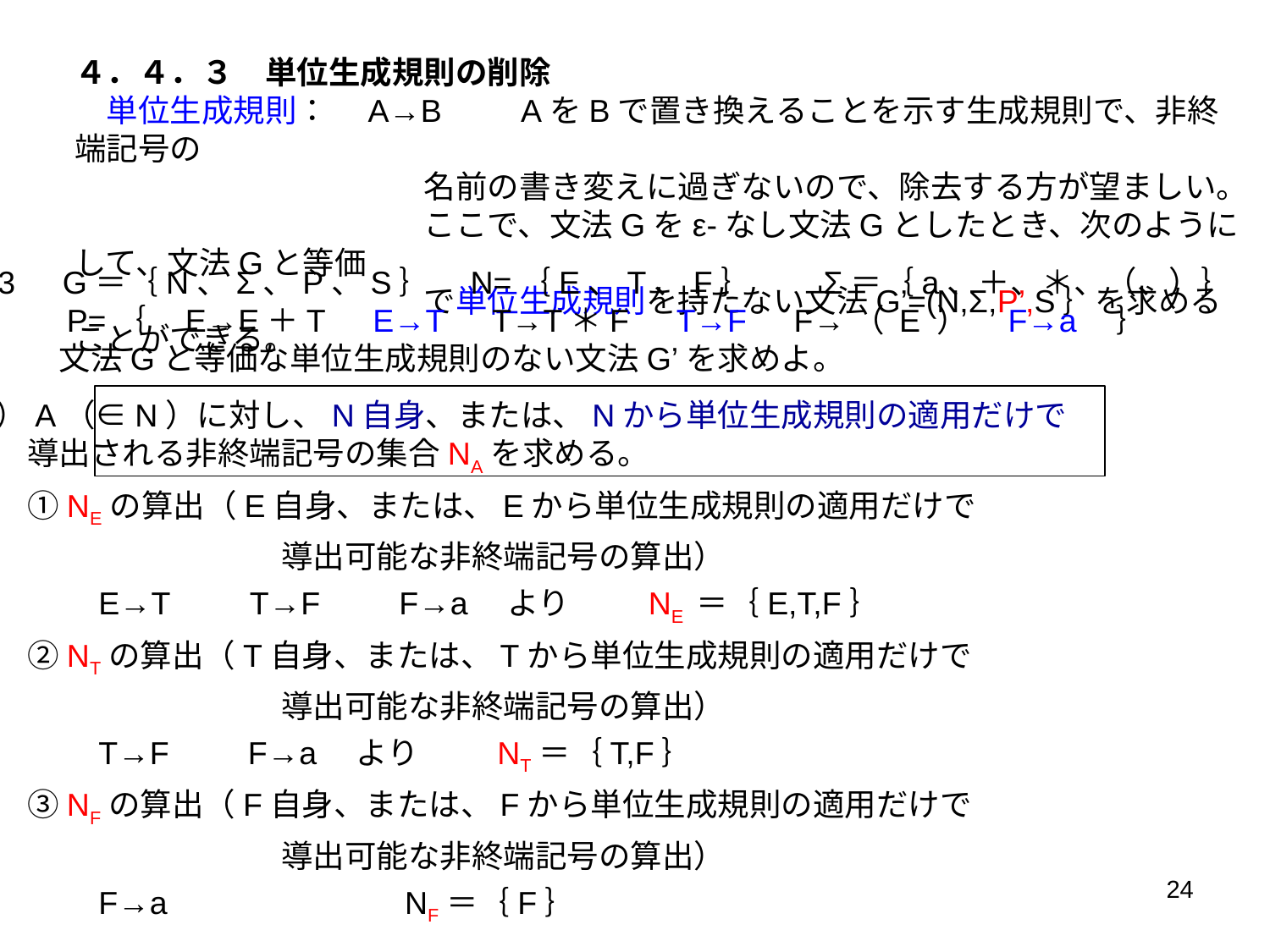

４．４．３　単位生成規則の削除
　単位生成規則：　A→B　　AをBで置き換えることを示す生成規則で、非終端記号の
　　　　　　　　　　　名前の書き変えに過ぎないので、除去する方が望ましい。
　　　　　　　　　　　ここで、文法Gをε-なし文法Gとしたとき、次のようにして、文法Gと等価
　　　　　　　　　　　で単位生成規則を持たない文法G’=(N,Σ,P’,S｝を求めることができる。

例4.3　G＝｛N、Σ、P、S｝　N=｛E、T、F｝　　Σ＝｛a、＋、＊、（、）｝
　　　　P=｛　E→E＋T　E→T　T→T＊F　T→F　F→（ E ）　F→a　｝
　　　　文法Gと等価な単位生成規則のない文法G’を求めよ。

（１）A（∈N）に対し、N自身、または、Nから単位生成規則の適用だけで
　　　導出される非終端記号の集合NAを求める。
　　　①NEの算出（E自身、または、Eから単位生成規則の適用だけで
　　　　　　　　　　　導出可能な非終端記号の算出）
　　　　　E→T　　T→F　　F→a　より　　 NE ＝｛E,T,F｝
　　　②NTの算出（T自身、または、Tから単位生成規則の適用だけで
　　　　　　　　　　　導出可能な非終端記号の算出）
　　　　　T→F　　F→a　より　　 NT＝｛T,F｝
　　　③NFの算出（F自身、または、Fから単位生成規則の適用だけで
　　　　　　　　　　　導出可能な非終端記号の算出）
　　　　　F→a　　　　　　　NF＝｛F｝

24